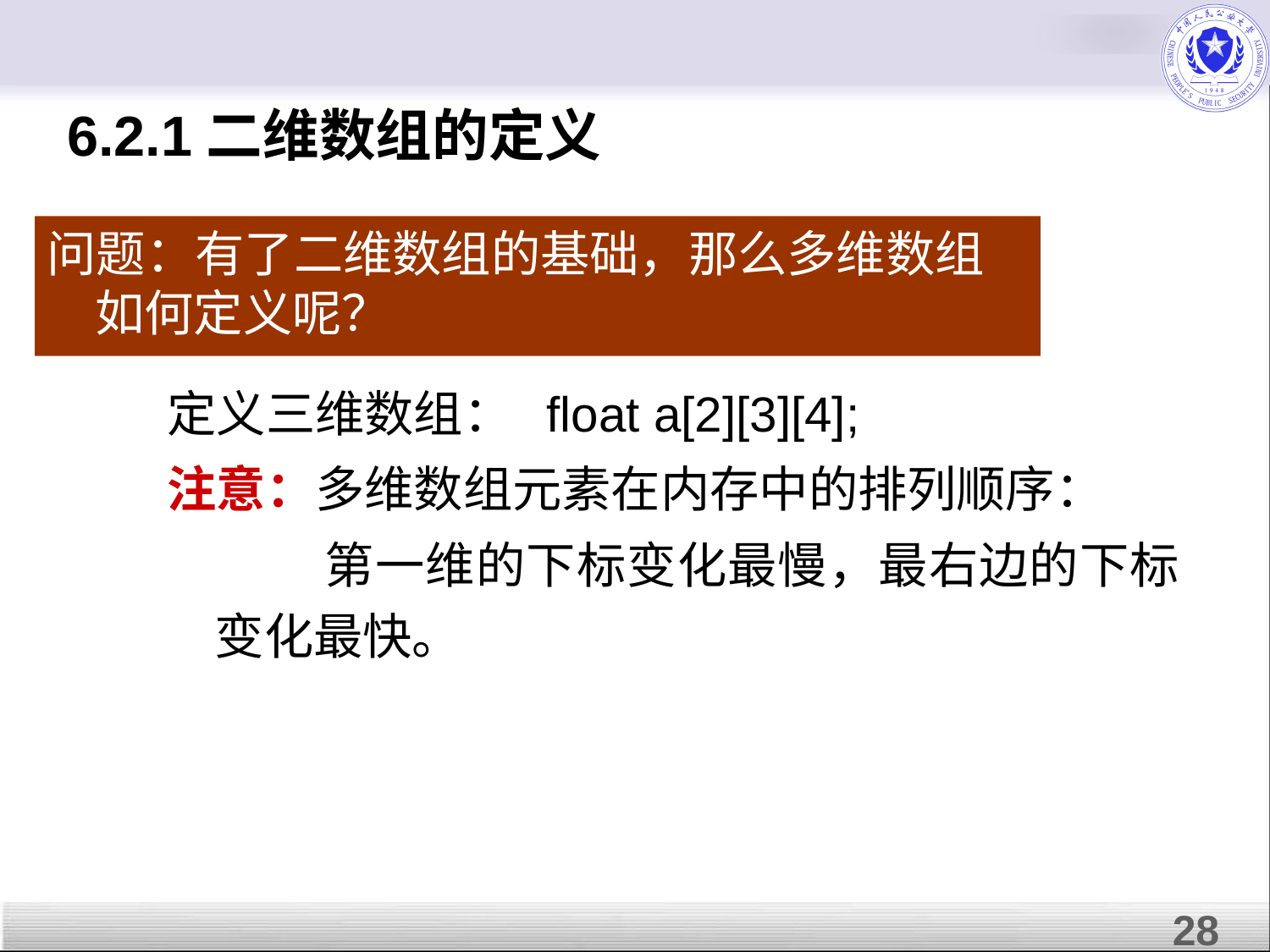

# 6.2.1二维数组的定义
问题：有了二维数组的基础，那么多维数组如何定义呢？
定义三维数组：  float a[2][3][4];
注意：多维数组元素在内存中的排列顺序：
            第一维的下标变化最慢，最右边的下标变化最快。